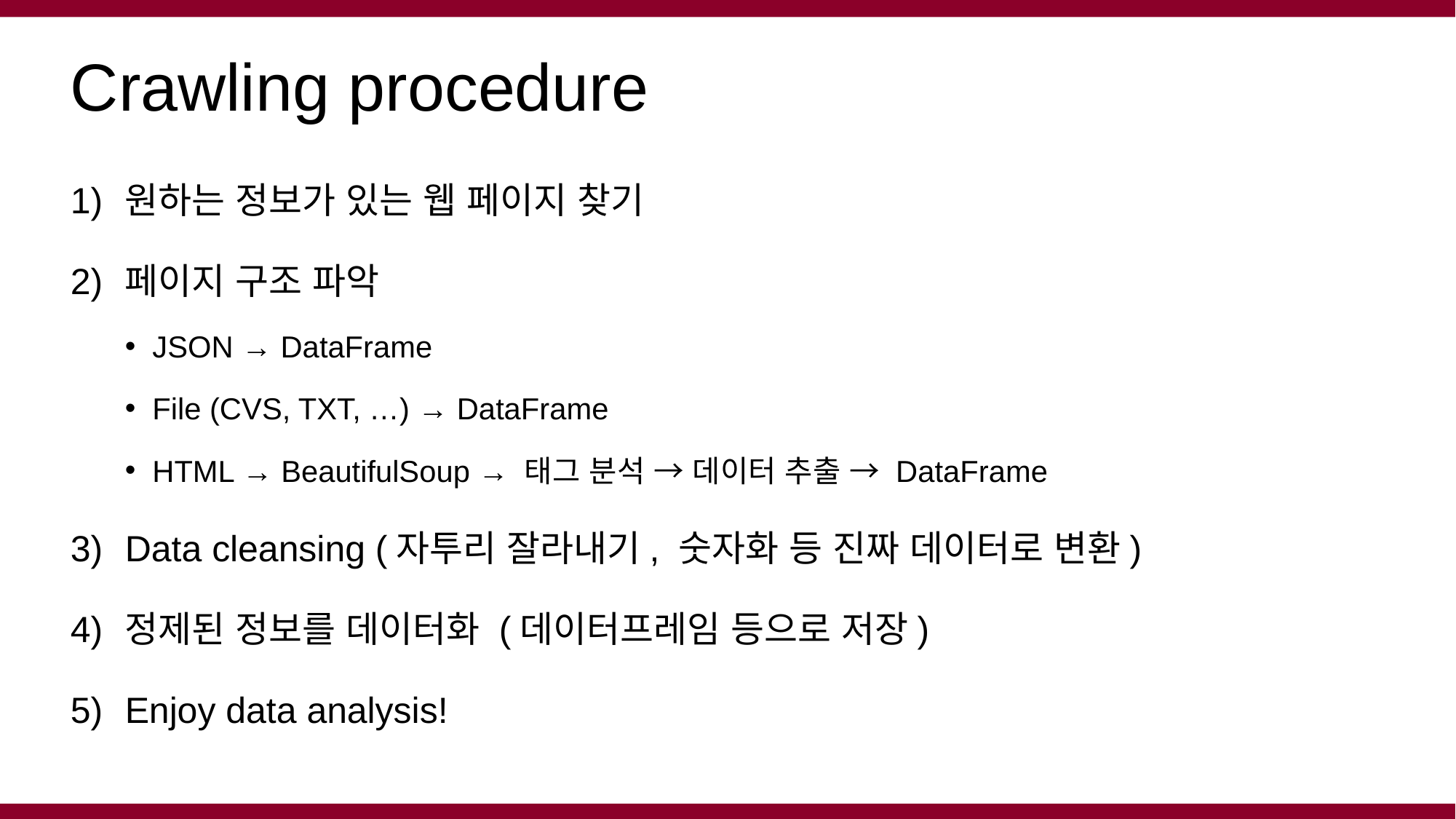

# Crawling procedure
원하는 정보가 있는 웹 페이지 찾기
페이지 구조 파악
JSON → DataFrame
File (CVS, TXT, …) → DataFrame
HTML → BeautifulSoup → 태그 분석 → 데이터 추출 → DataFrame
Data cleansing (자투리 잘라내기, 숫자화 등 진짜 데이터로 변환)
정제된 정보를 데이터화 (데이터프레임 등으로 저장)
Enjoy data analysis!